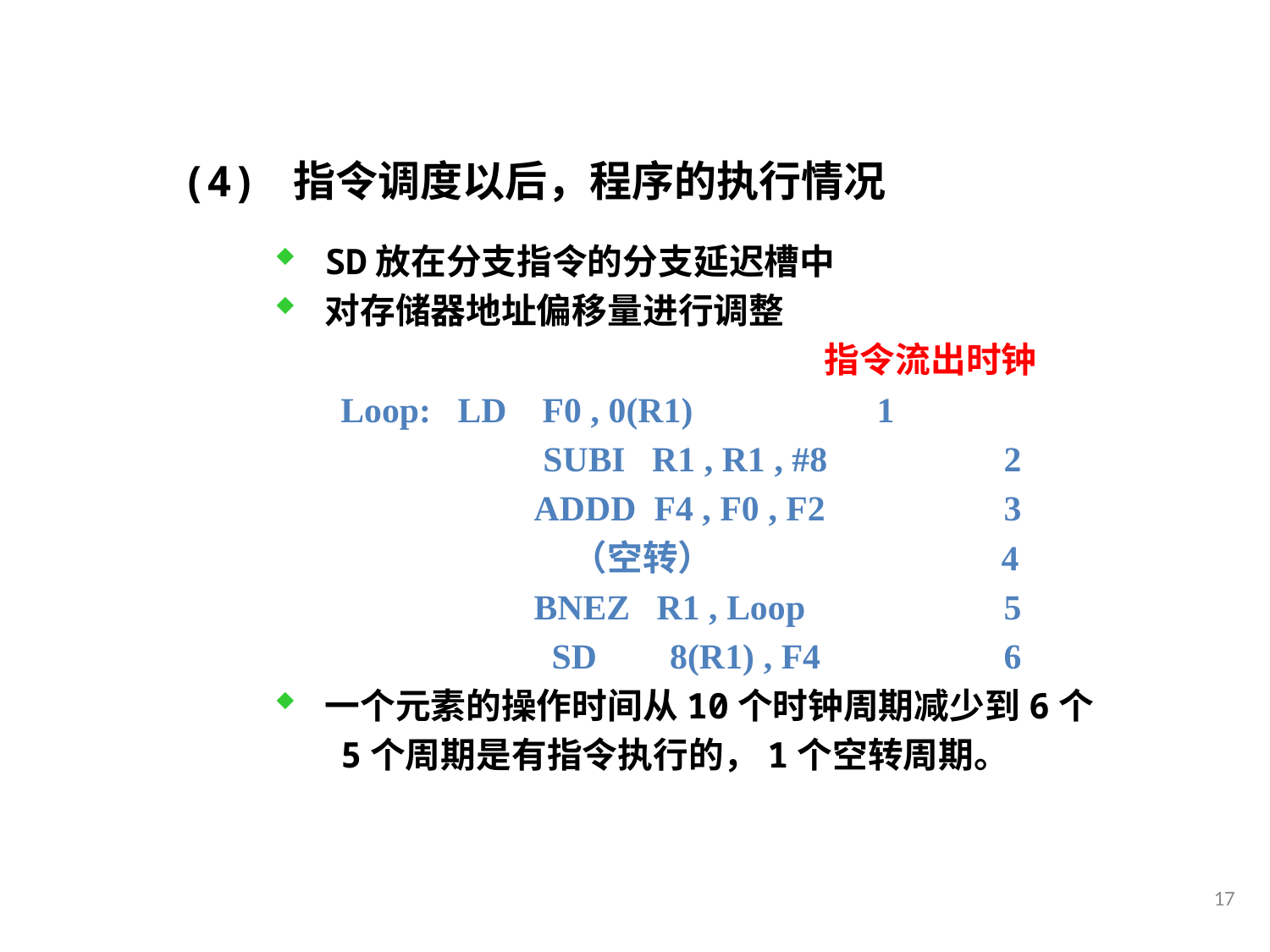

(4) 指令调度以后，程序的执行情况
SD放在分支指令的分支延迟槽中
对存储器地址偏移量进行调整
				       指令流出时钟
Loop:   LD    F0 , 0(R1)	             1
		    SUBI   R1 , R1 , #8	             2
		   ADDD  F4 , F0 , F2	             3
		       （空转）		             4
		   BNEZ   R1 , Loop	             5
		     SD	    8(R1) , F4	             6
一个元素的操作时间从10个时钟周期减少到6个
5个周期是有指令执行的，1个空转周期。
17